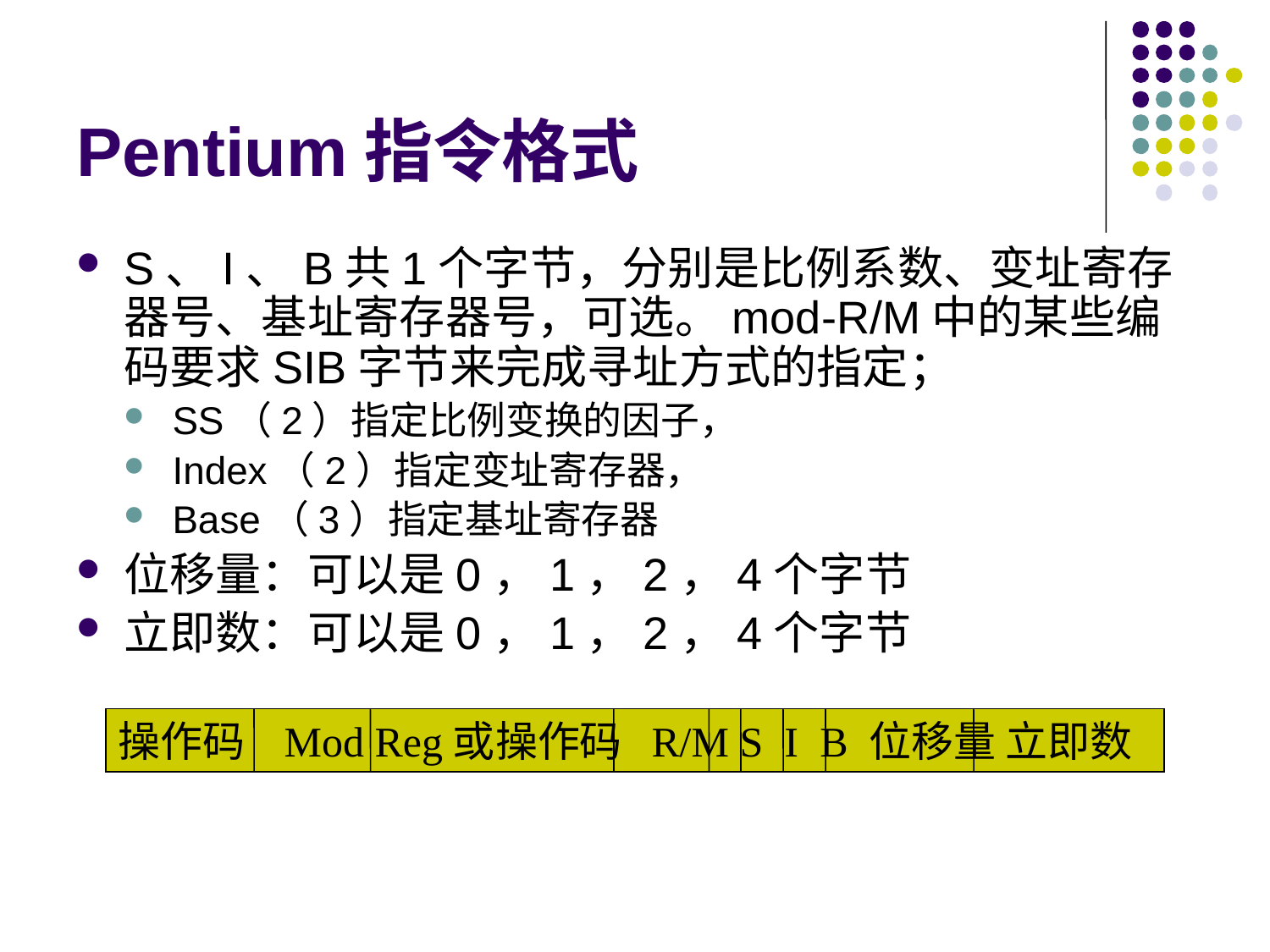

# Pentium指令格式
S、I、B共1个字节，分别是比例系数、变址寄存器号、基址寄存器号，可选。mod-R/M中的某些编码要求SIB字节来完成寻址方式的指定；
SS（2）指定比例变换的因子，
Index（2）指定变址寄存器，
Base（3）指定基址寄存器
位移量：可以是0，1，2，4个字节
立即数：可以是0，1，2，4个字节

操作码   Mod Reg或操作码  R/M S  I  B 位移量 立即数

32